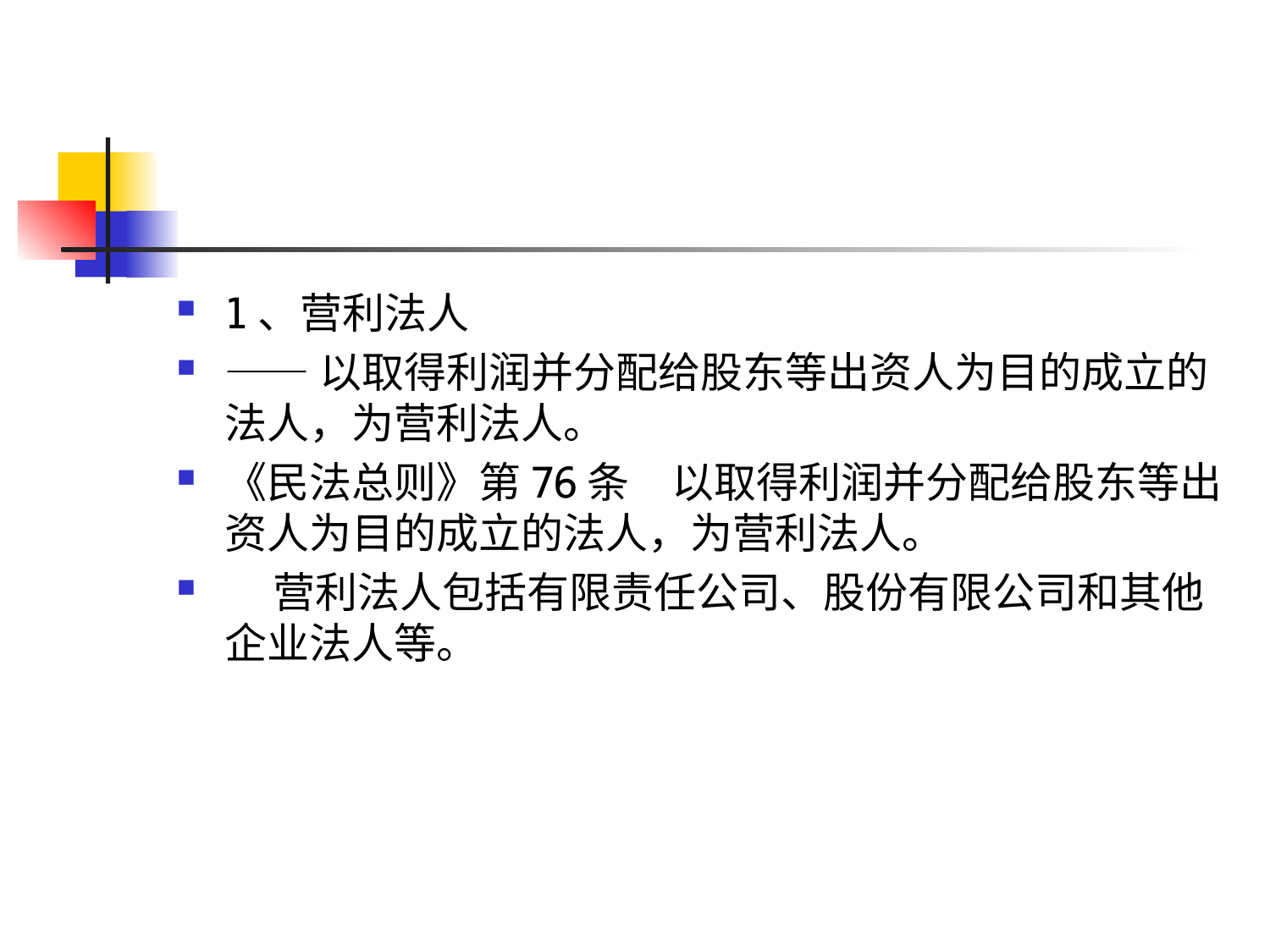

#
1、营利法人
——以取得利润并分配给股东等出资人为目的成立的法人，为营利法人。
《民法总则》第76条　以取得利润并分配给股东等出资人为目的成立的法人，为营利法人。
    营利法人包括有限责任公司、股份有限公司和其他企业法人等。